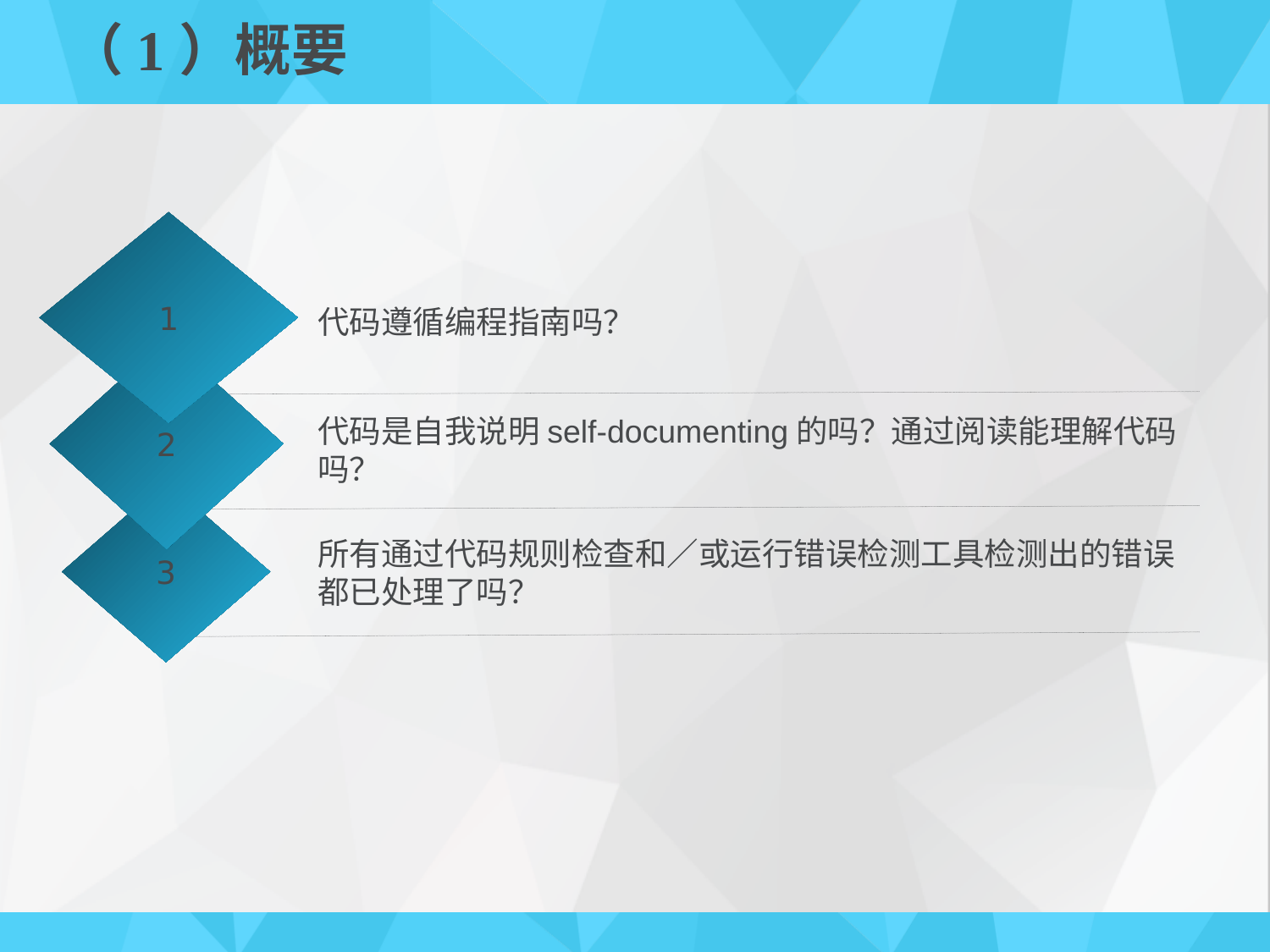

# （1）概要
1
代码遵循编程指南吗？
2

代码是自我说明self-documenting的吗？通过阅读能理解代码吗？
3

所有通过代码规则检查和／或运行错误检测工具检测出的错误都已处理了吗？